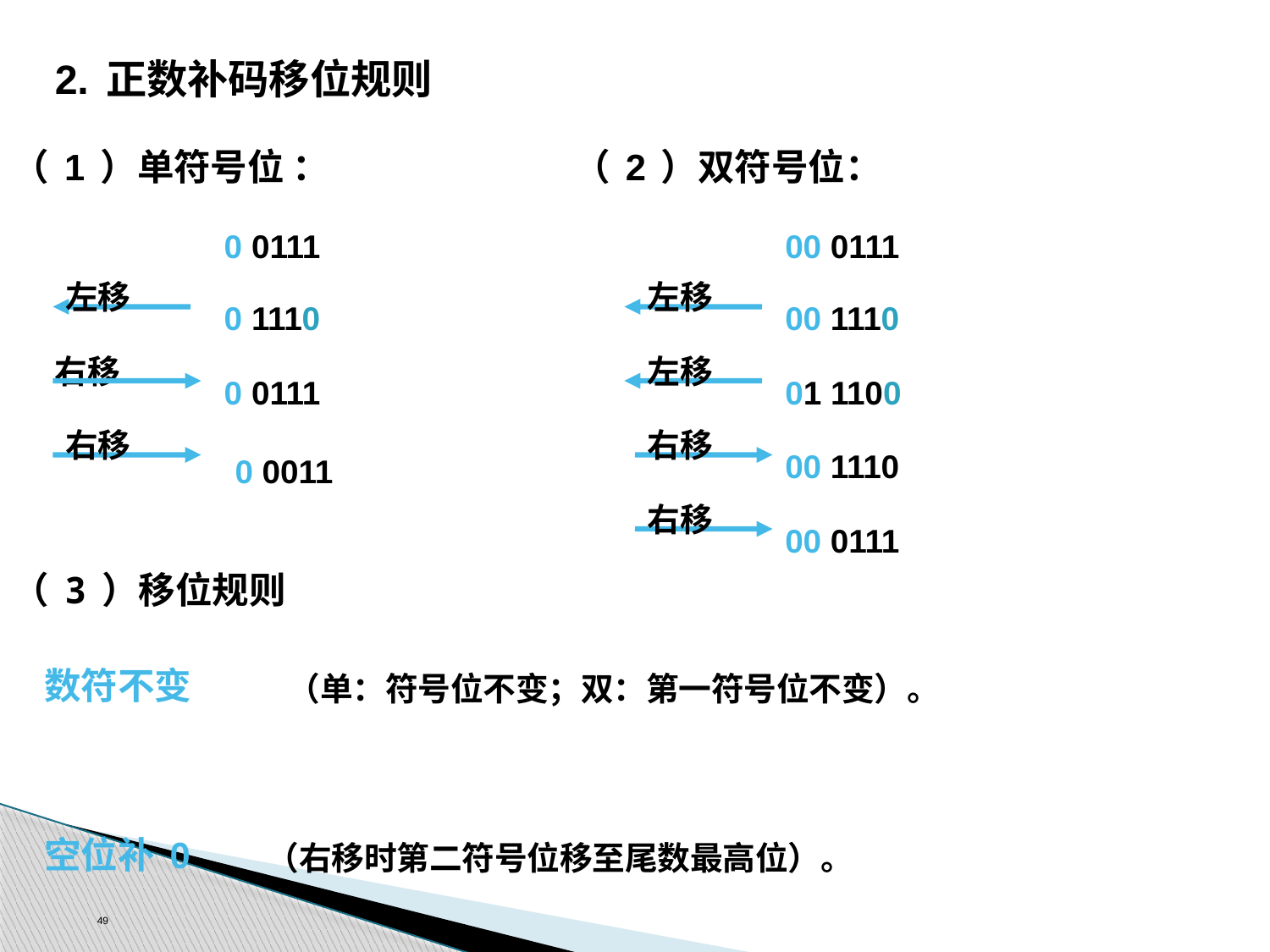

2.正数补码移位规则
（1）单符号位 ：
（2）双符号位：
0 0111
00 0111
左移

左移

0 1110
00 1110
右移

左移

0 0111
01 1100
右移

右移

00 1110
0 0011
右移

00 0111
（3）移位规则
数符不变
（单：符号位不变；双：第一符号位不变）。
空位补0
（右移时第二符号位移至尾数最高位）。
49